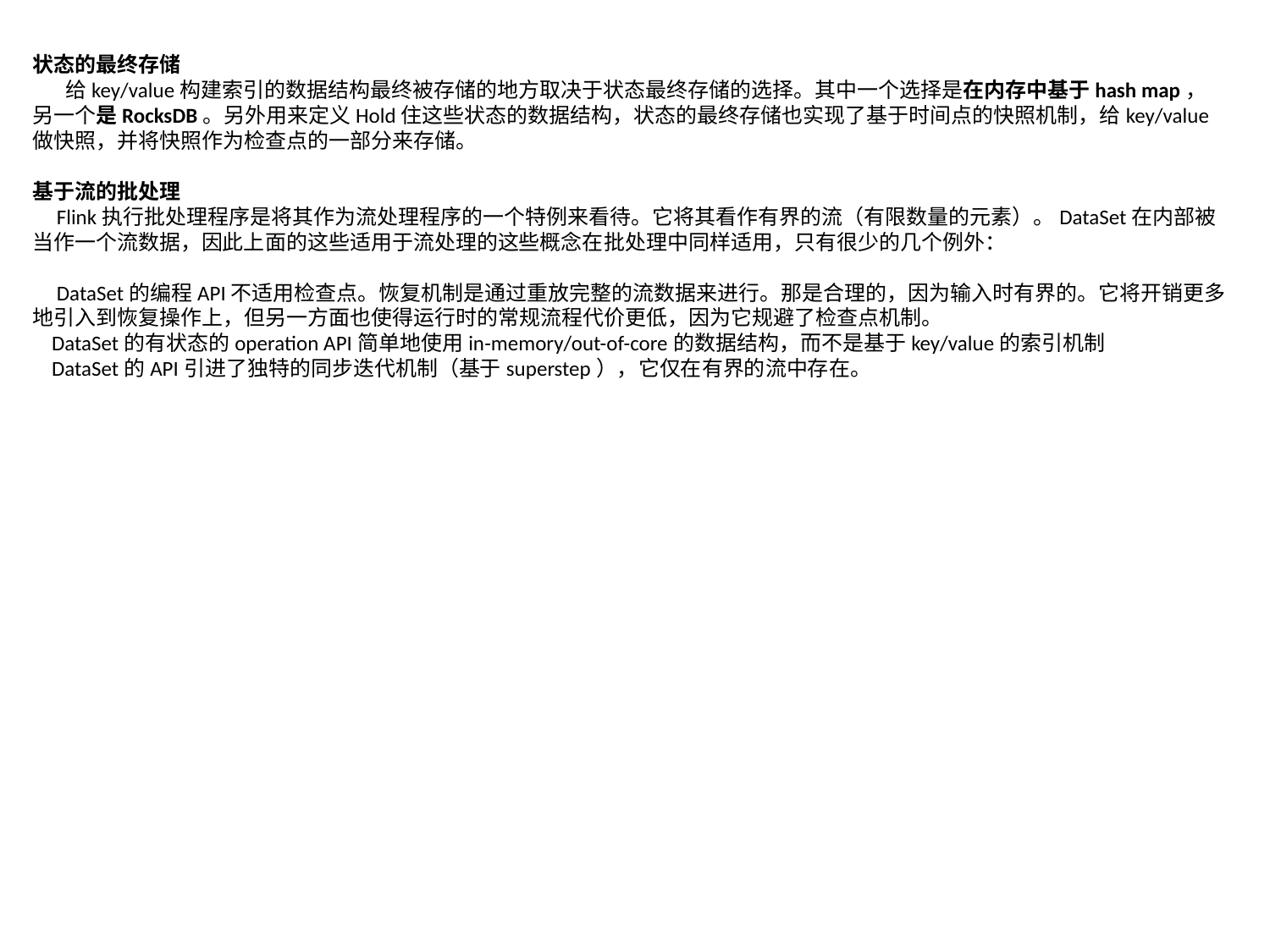

状态的最终存储
      给key/value构建索引的数据结构最终被存储的地方取决于状态最终存储的选择。其中一个选择是在内存中基于hash map，另一个是RocksDB。另外用来定义Hold住这些状态的数据结构，状态的最终存储也实现了基于时间点的快照机制，给key/value做快照，并将快照作为检查点的一部分来存储。

基于流的批处理
     Flink执行批处理程序是将其作为流处理程序的一个特例来看待。它将其看作有界的流（有限数量的元素）。DataSet在内部被当作一个流数据，因此上面的这些适用于流处理的这些概念在批处理中同样适用，只有很少的几个例外：

     DataSet的编程API不适用检查点。恢复机制是通过重放完整的流数据来进行。那是合理的，因为输入时有界的。它将开销更多地引入到恢复操作上，但另一方面也使得运行时的常规流程代价更低，因为它规避了检查点机制。
    DataSet的有状态的operation API简单地使用in-memory/out-of-core的数据结构，而不是基于key/value的索引机制
    DataSet的API引进了独特的同步迭代机制（基于superstep），它仅在有界的流中存在。